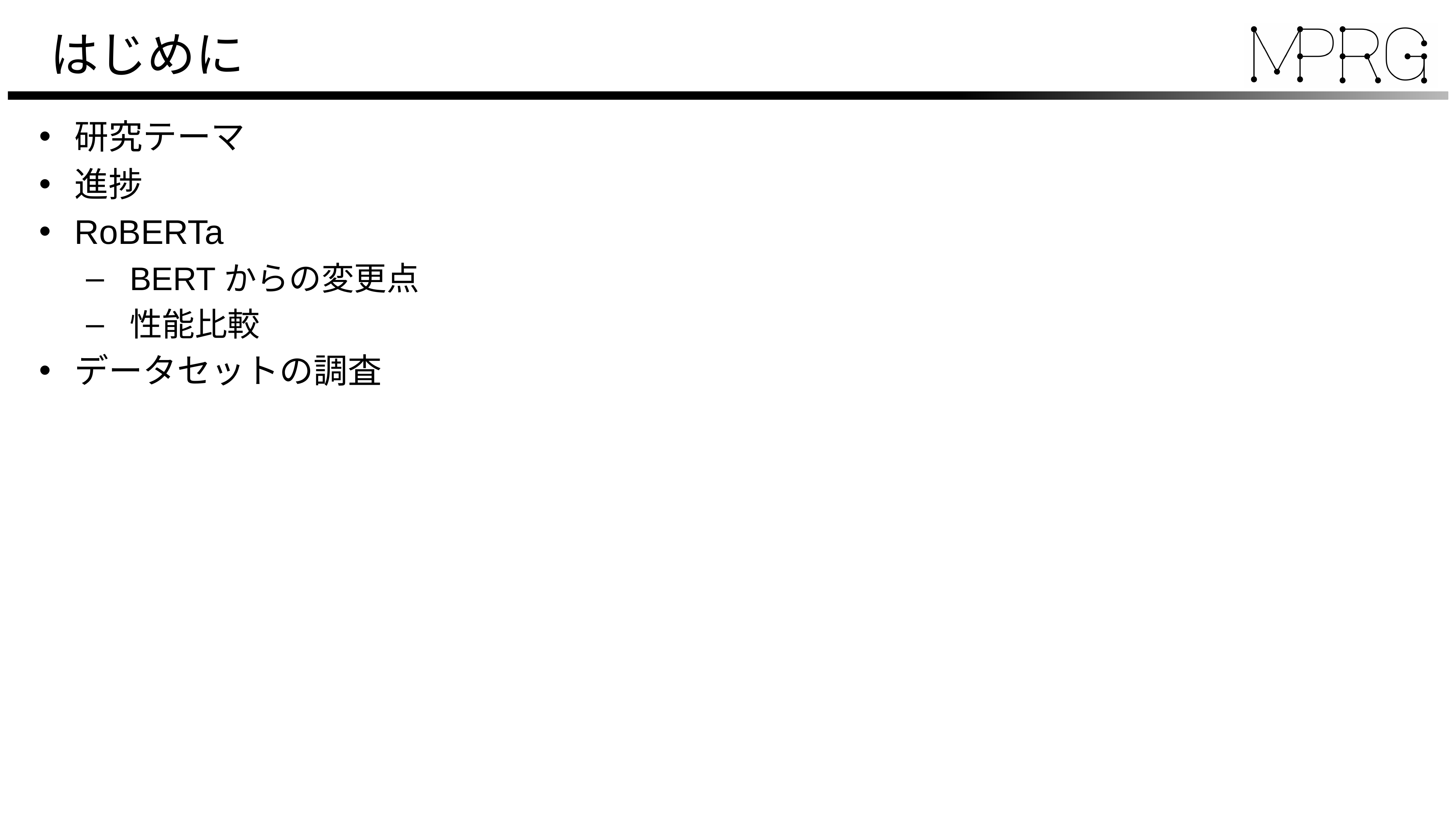

# はじめに
研究テーマ
進捗
RoBERTa
BERTからの変更点
性能比較
データセットの調査